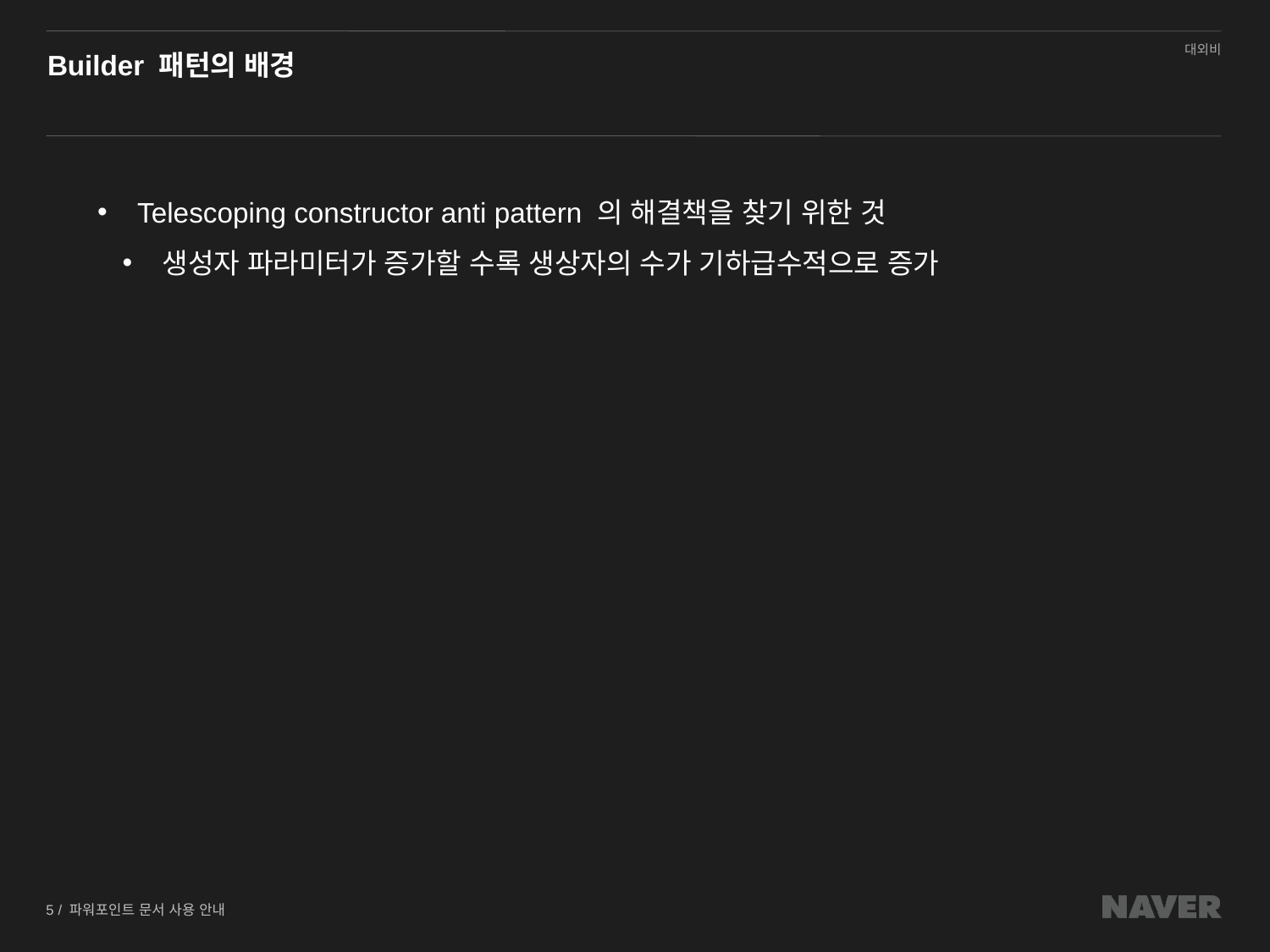

# Builder 패턴의 배경
Telescoping constructor anti pattern 의 해결책을 찾기 위한 것
생성자 파라미터가 증가할 수록 생상자의 수가 기하급수적으로 증가